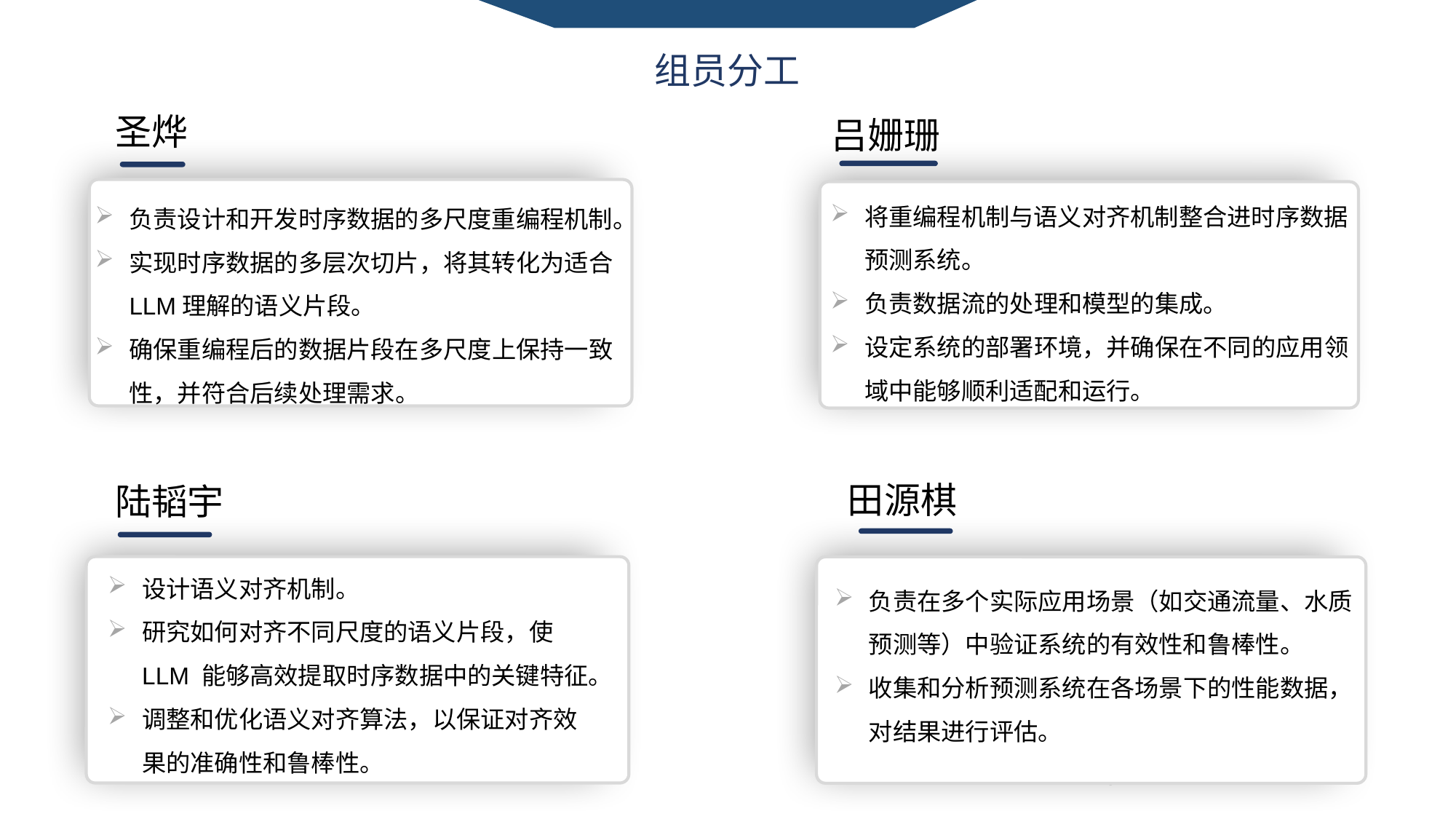

组员分工
圣烨
吕姗珊

将重编程机制与语义对齐机制整合进时序数据预测系统。
负责数据流的处理和模型的集成。
设定系统的部署环境，并确保在不同的应用领域中能够顺利适配和运行。

负责设计和开发时序数据的多尺度重编程机制。
实现时序数据的多层次切片，将其转化为适合 LLM理解的语义片段。
确保重编程后的数据片段在多尺度上保持一致性，并符合后续处理需求。
田源棋
陆韬宇

设计语义对齐机制。
研究如何对齐不同尺度的语义片段，使 LLM 能够高效提取时序数据中的关键特征。
调整和优化语义对齐算法，以保证对齐效果的准确性和鲁棒性。

负责在多个实际应用场景（如交通流量、水质预测等）中验证系统的有效性和鲁棒性。
收集和分析预测系统在各场景下的性能数据，对结果进行评估。
18